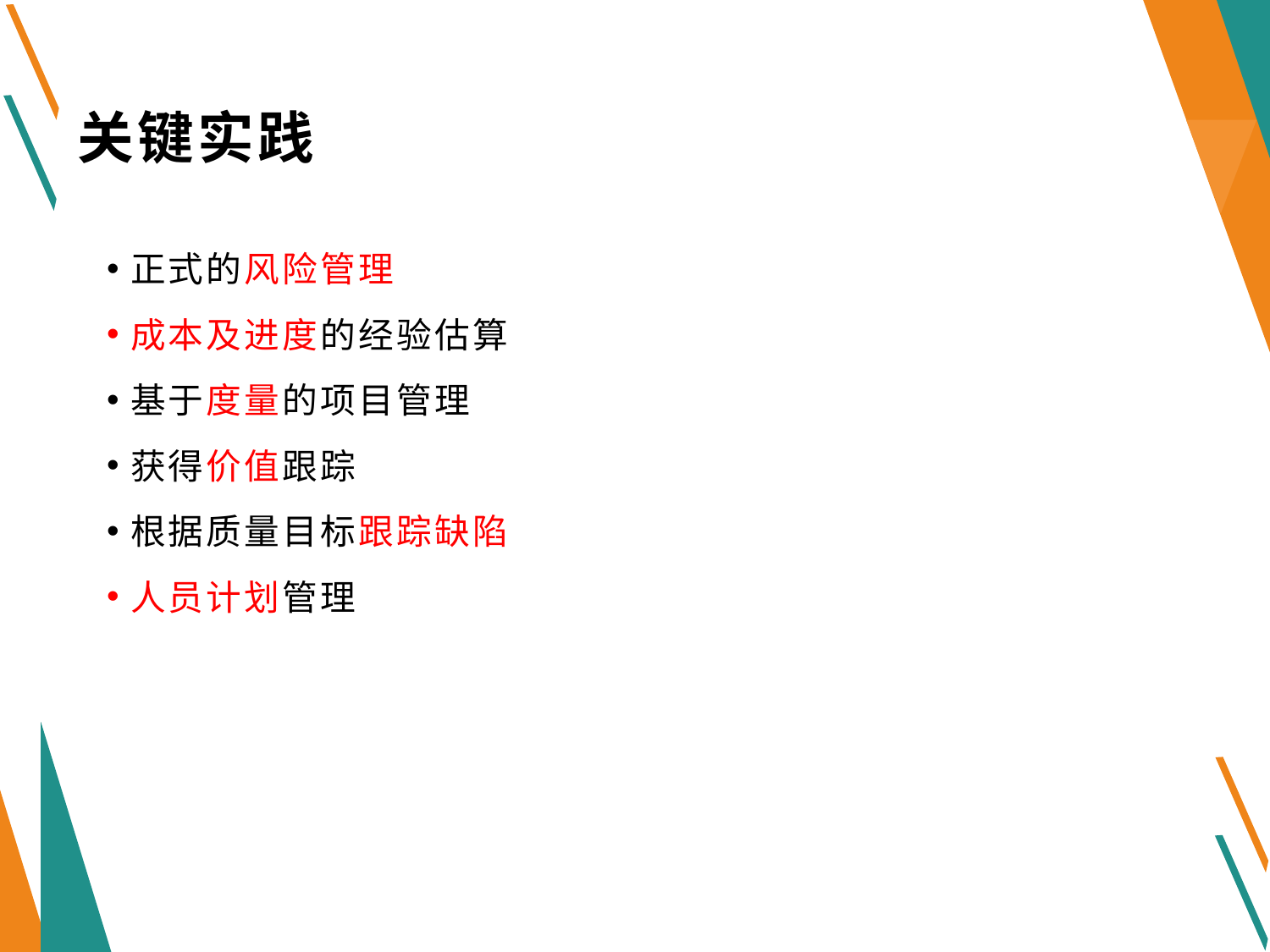

# 关键实践
正式的风险管理
成本及进度的经验估算
基于度量的项目管理
获得价值跟踪
根据质量目标跟踪缺陷
人员计划管理
19